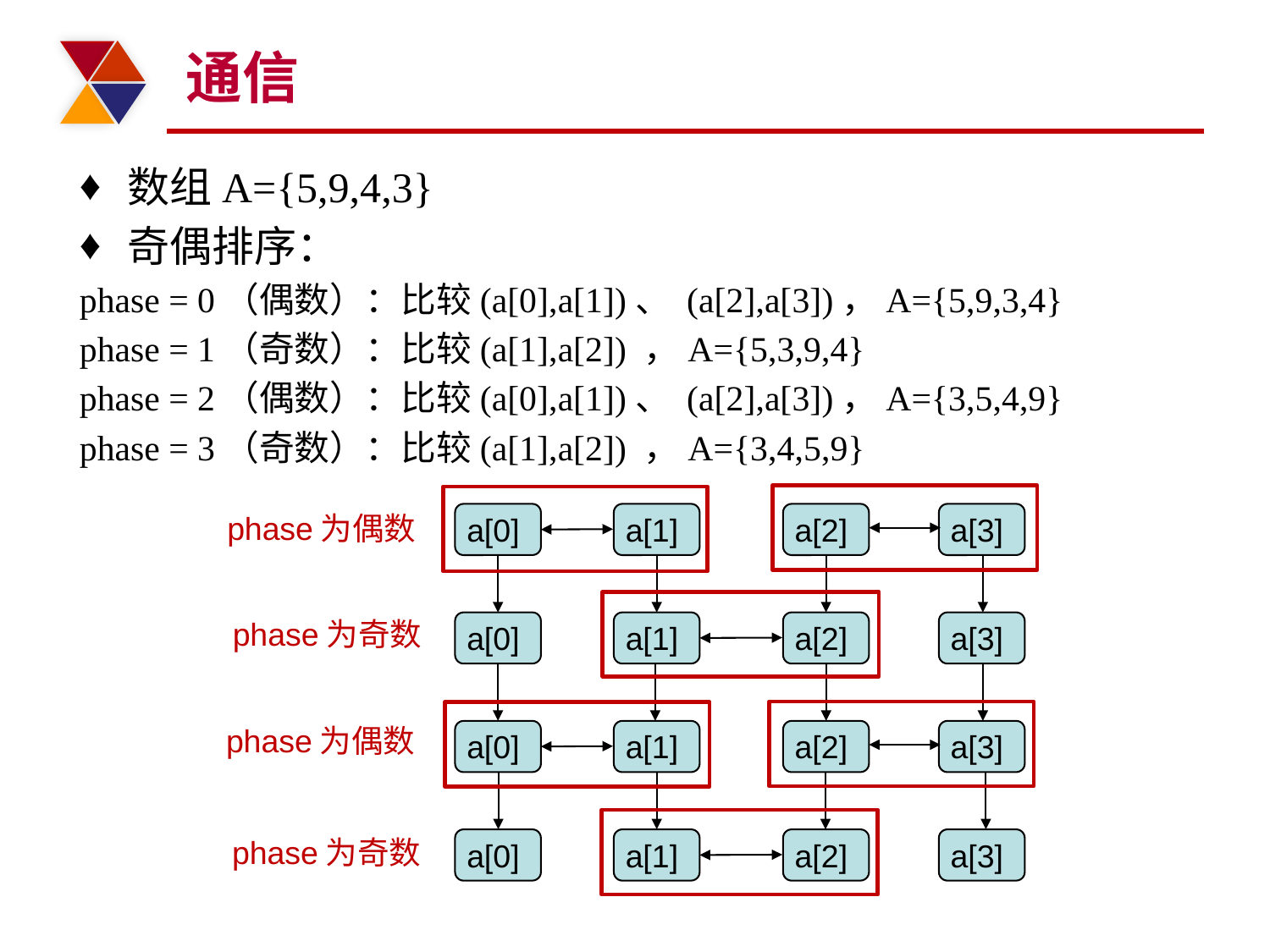

# 通信
数组A={5,9,4,3}
奇偶排序：
phase = 0（偶数）：比较(a[0],a[1])、 (a[2],a[3])，A={5,9,3,4}
phase = 1（奇数）：比较(a[1],a[2]) ，A={5,3,9,4}
phase = 2（偶数）：比较(a[0],a[1])、 (a[2],a[3])，A={3,5,4,9}
phase = 3（奇数）：比较(a[1],a[2]) ，A={3,4,5,9}

phase为偶数
a[0]

a[1]

a[2]

a[3]

phase为奇数
a[0]

a[1]

a[2]

a[3]

phase为偶数
a[0]

a[1]

a[2]

a[3]

phase为奇数
a[0]

a[1]

a[2]

a[3]